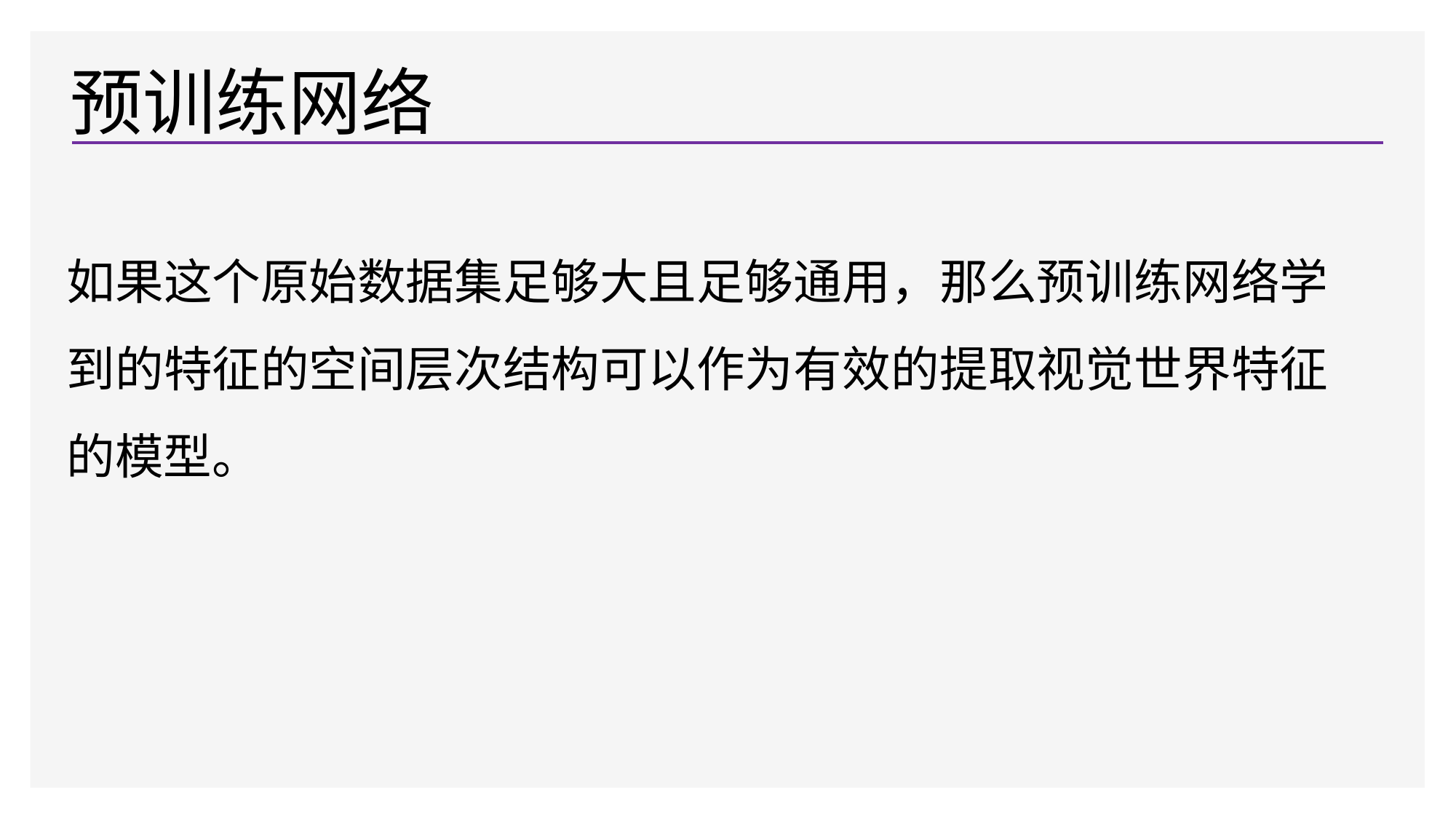

预训练网络
如果这个原始数据集足够大且足够通用，那么预训练网络学 到的特征的空间层次结构可以作为有效的提取视觉世界特征 的模型。